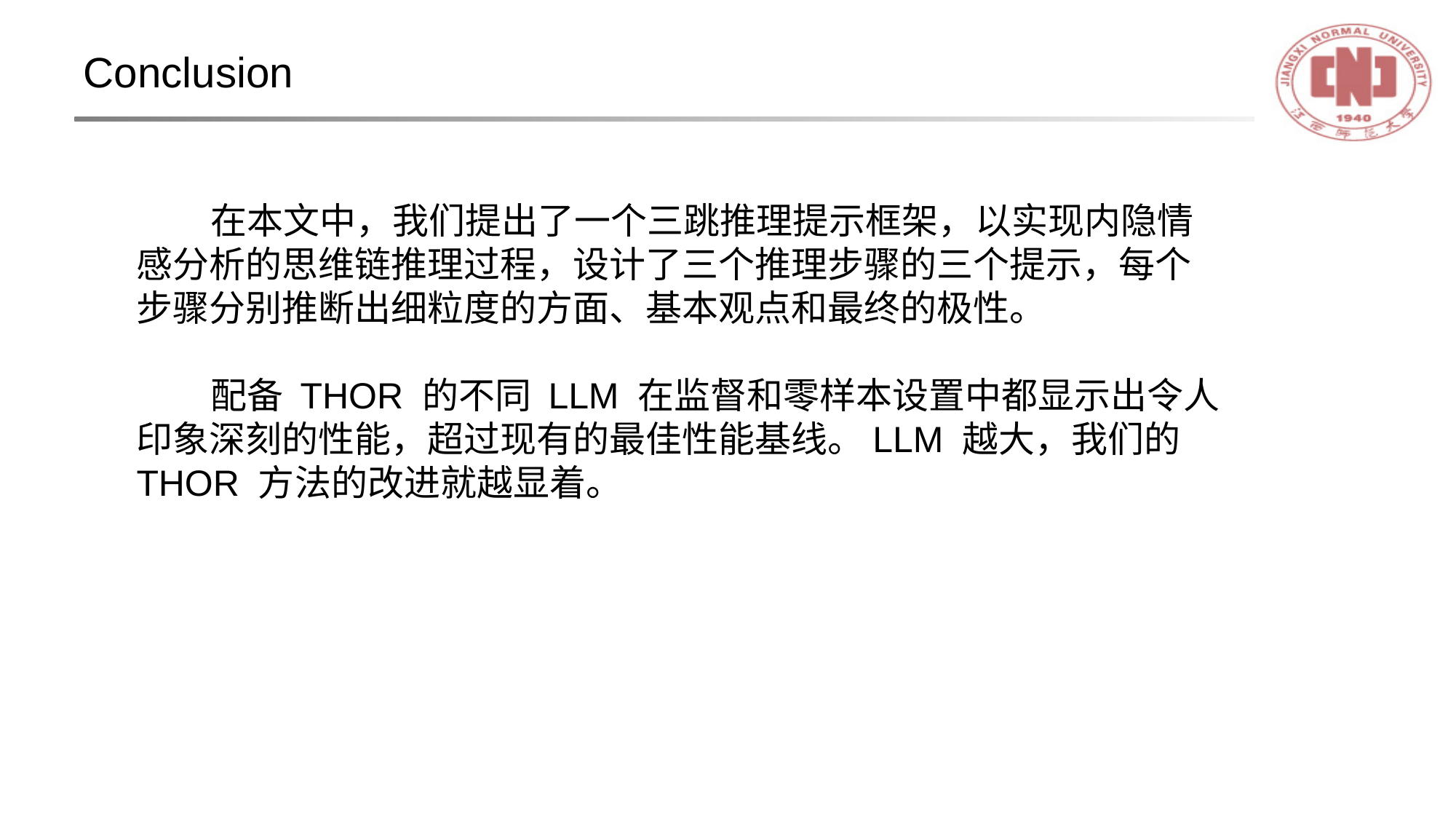

# Conclusion

        在本文中，我们提出了一个三跳推理提示框架，以实现内隐情感分析的思维链推理过程，设计了三个推理步骤的三个提示，每个步骤分别推断出细粒度的方面、基本观点和最终的极性。

        配备 THOR 的不同 LLM 在监督和零样本设置中都显示出令人印象深刻的性能，超过现有的最佳性能基线。LLM 越大，我们的 THOR 方法的改进就越显着。